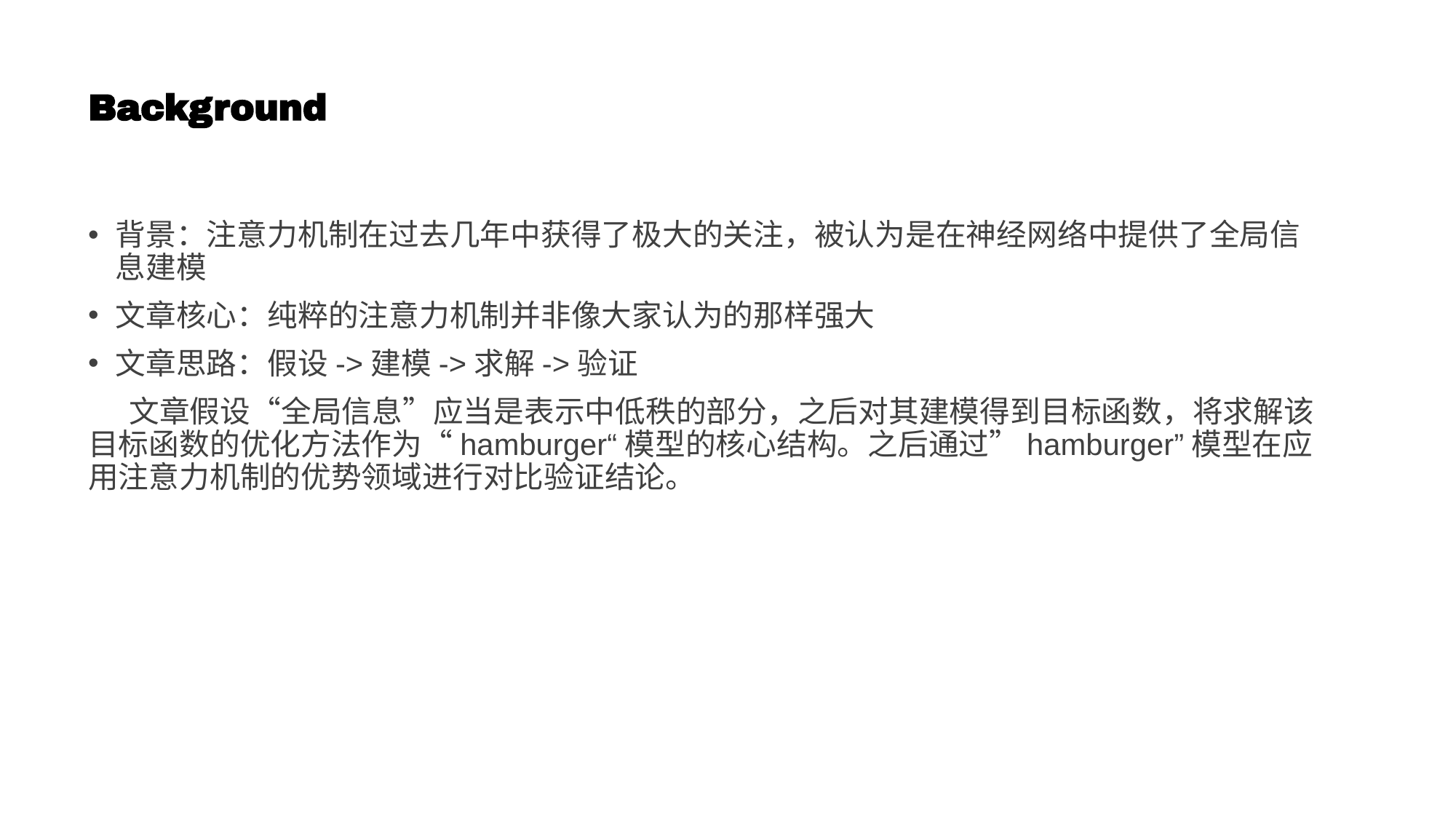

# Background

背景：注意力机制在过去几年中获得了极大的关注，被认为是在神经网络中提供了全局信息建模
文章核心：纯粹的注意力机制并非像大家认为的那样强大
文章思路：假设->建模->求解->验证
     文章假设“全局信息”应当是表示中低秩的部分，之后对其建模得到目标函数，将求解该目标函数的优化方法作为“hamburger“模型的核心结构。之后通过”hamburger”模型在应用注意力机制的优势领域进行对比验证结论。